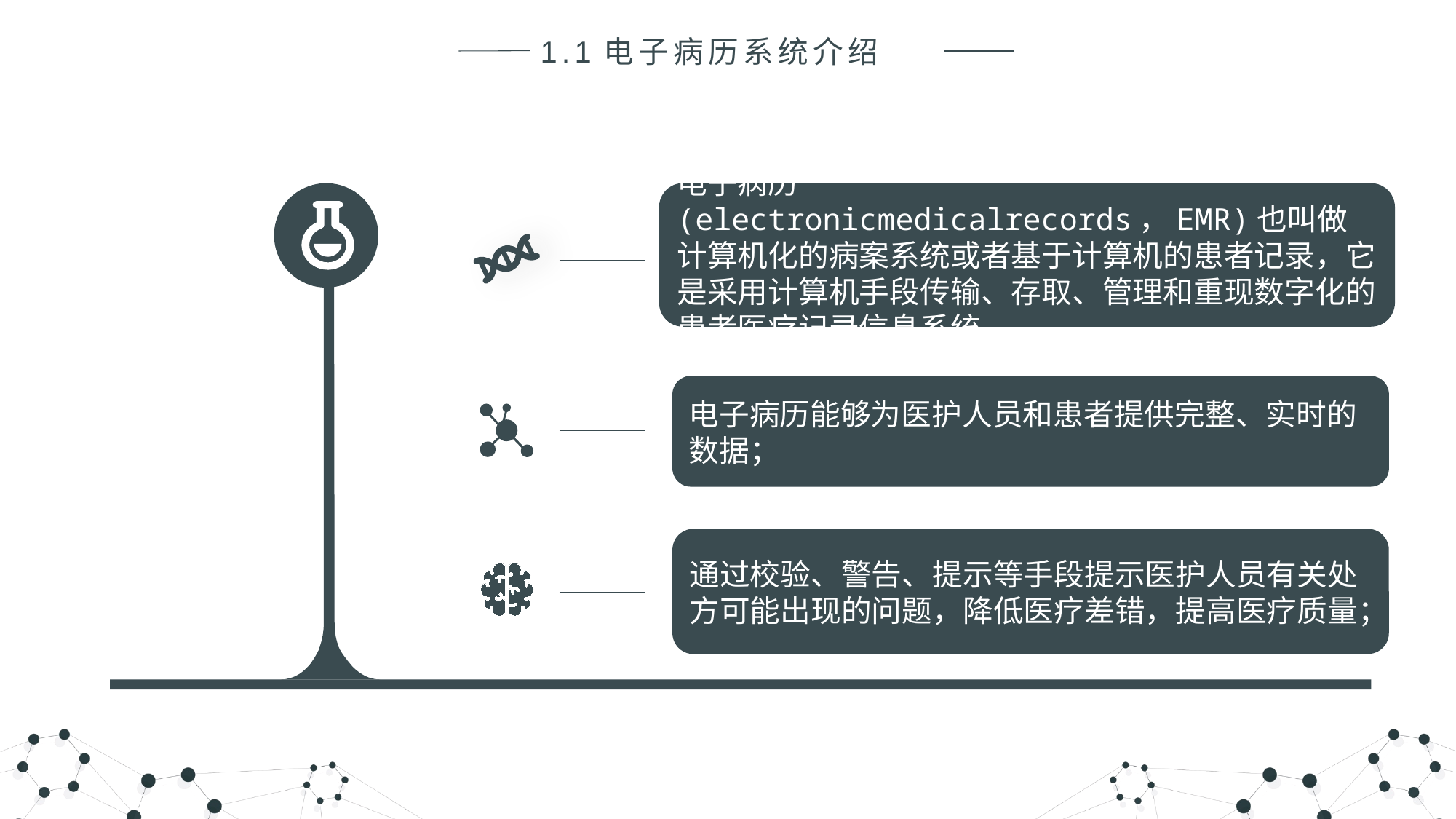

1.1电子病历系统介绍
电子病历(electronicmedicalrecords，EMR)也叫做计算机化的病案系统或者基于计算机的患者记录，它是采用计算机手段传输、存取、管理和重现数字化的患者医疗记录信息系统。

电子病历能够为医护人员和患者提供完整、实时的数据；

通过校验、警告、提示等手段提示医护人员有关处方可能出现的问题，降低医疗差错，提高医疗质量；